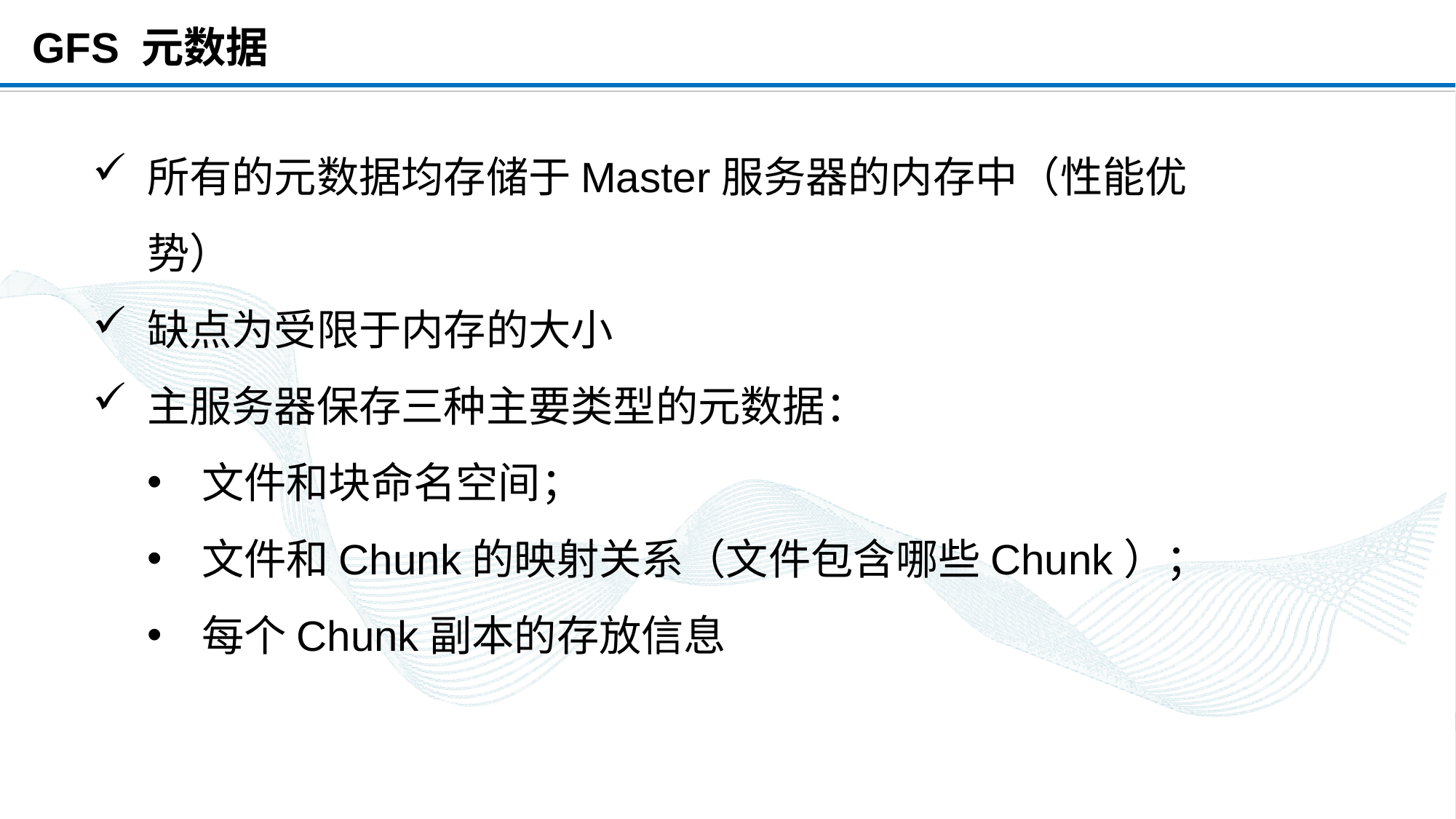

# GFS 元数据
所有的元数据均存储于Master服务器的内存中（性能优势）
缺点为受限于内存的大小
主服务器保存三种主要类型的元数据：
文件和块命名空间；
文件和Chunk的映射关系（文件包含哪些Chunk）；
每个Chunk副本的存放信息